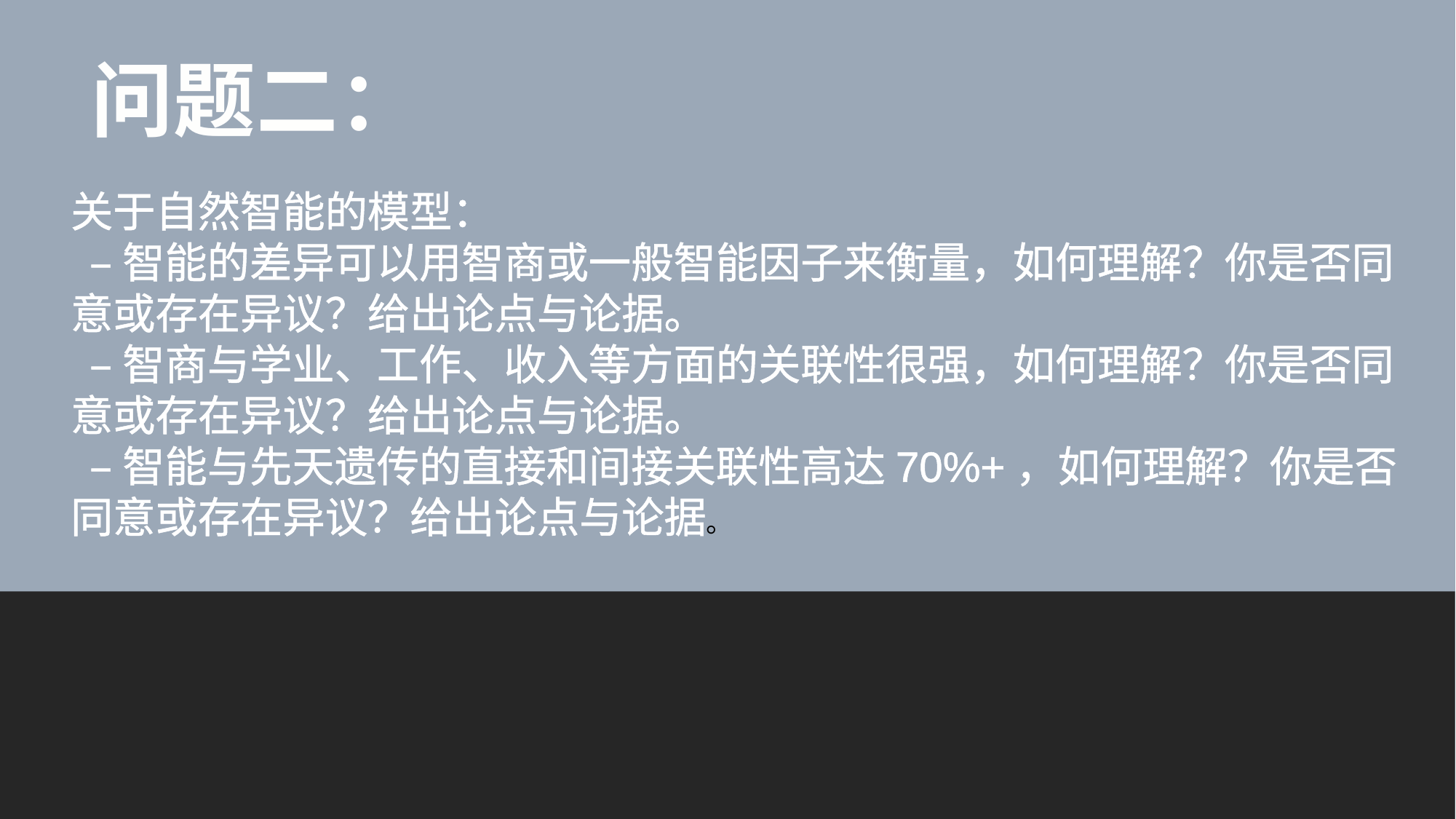

问题二：
关于自然智能的模型：
  –智能的差异可以用智商或一般智能因子来衡量，如何理解？你是否同意或存在异议？给出论点与论据。
  –智商与学业、工作、收入等方面的关联性很强，如何理解？你是否同意或存在异议？给出论点与论据。
  –智能与先天遗传的直接和间接关联性高达70%+，如何理解？你是否同意或存在异议？给出论点与论据。
#

2025/1/10